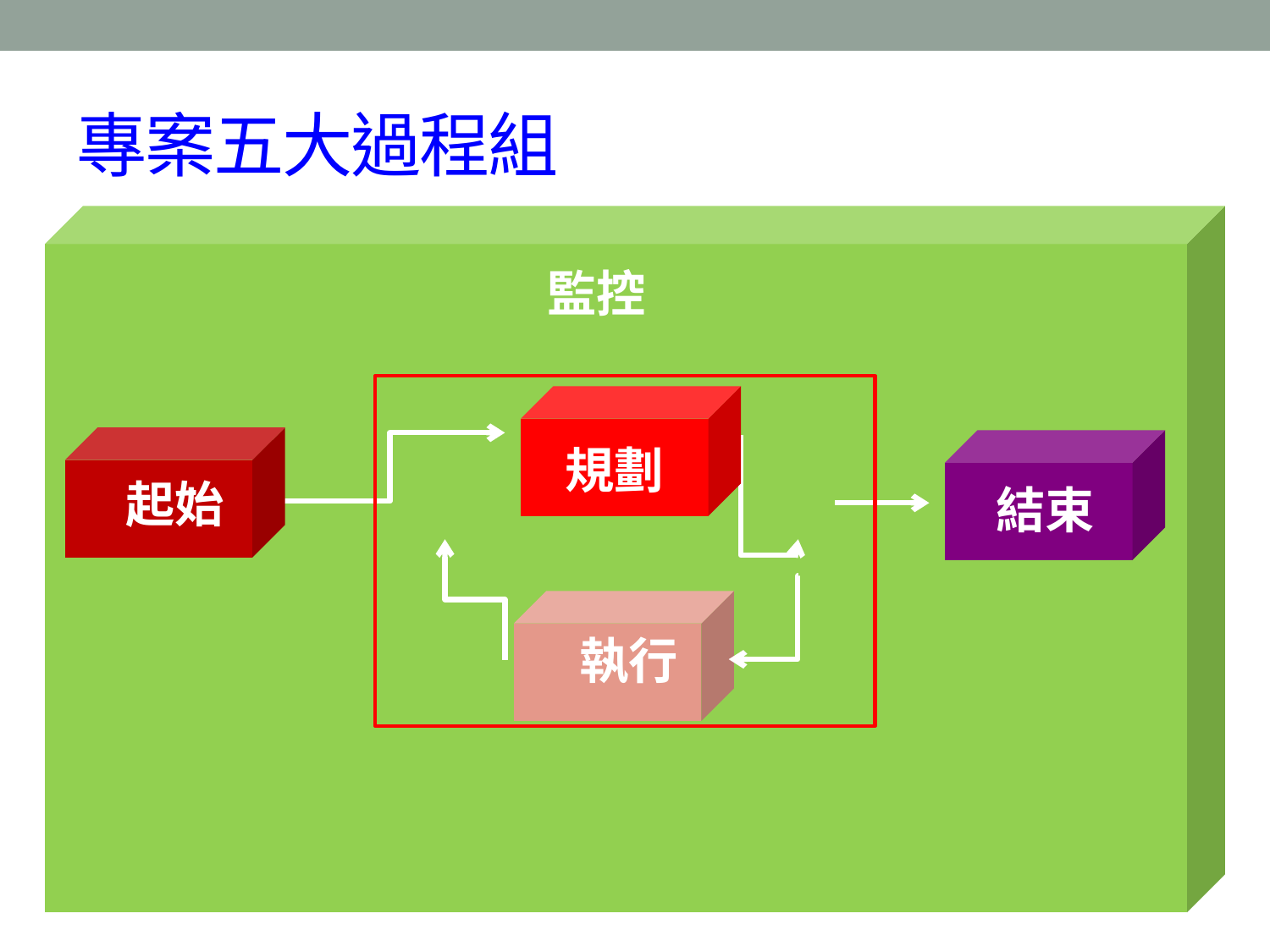

# 專案五大過程組

監控

規劃

起始

結束

執行